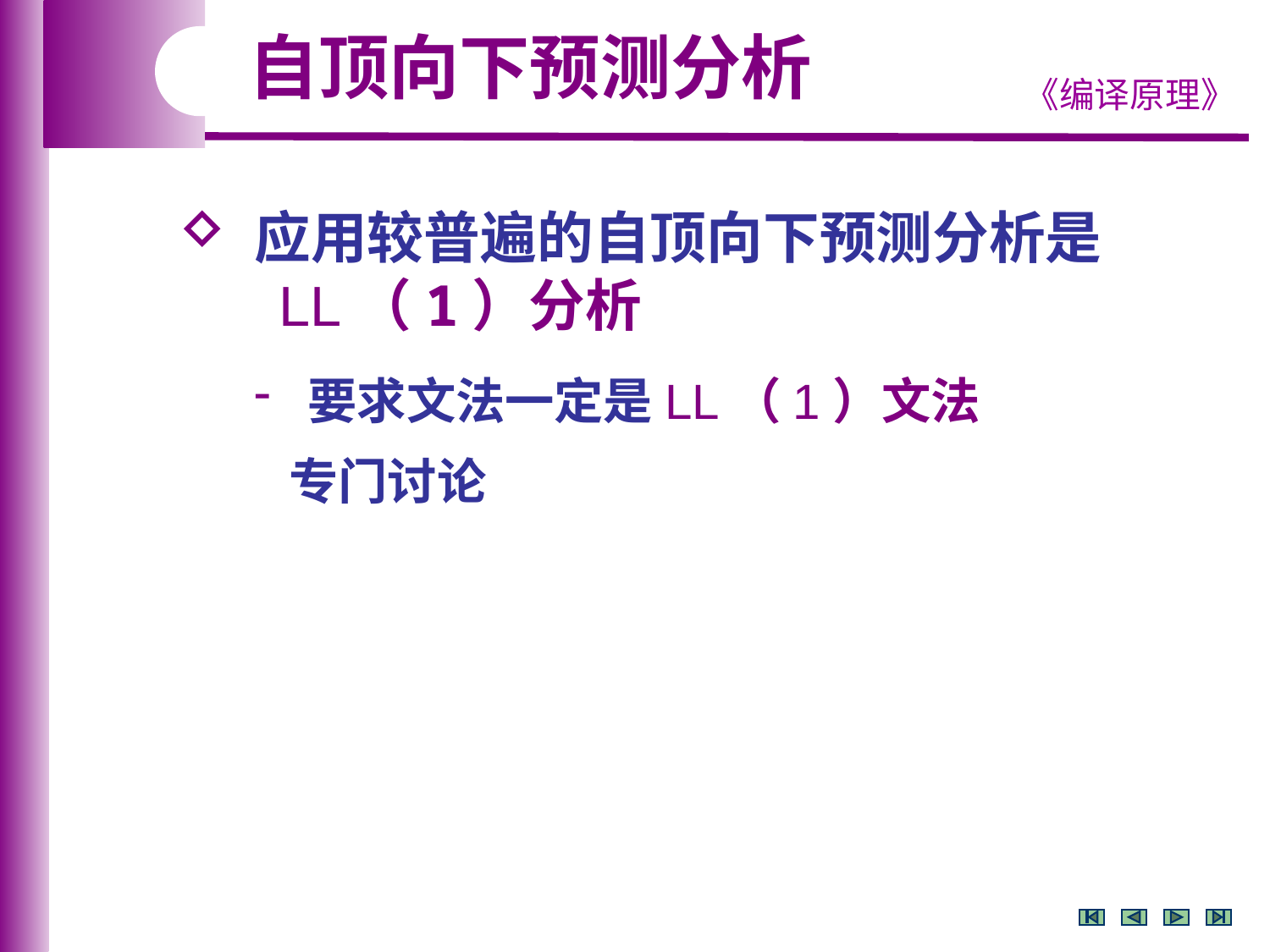

自顶向下预测分析
 应用较普遍的自顶向下预测分析是
   LL（1）分析
 要求文法一定是LL（1）文法

  专门讨论